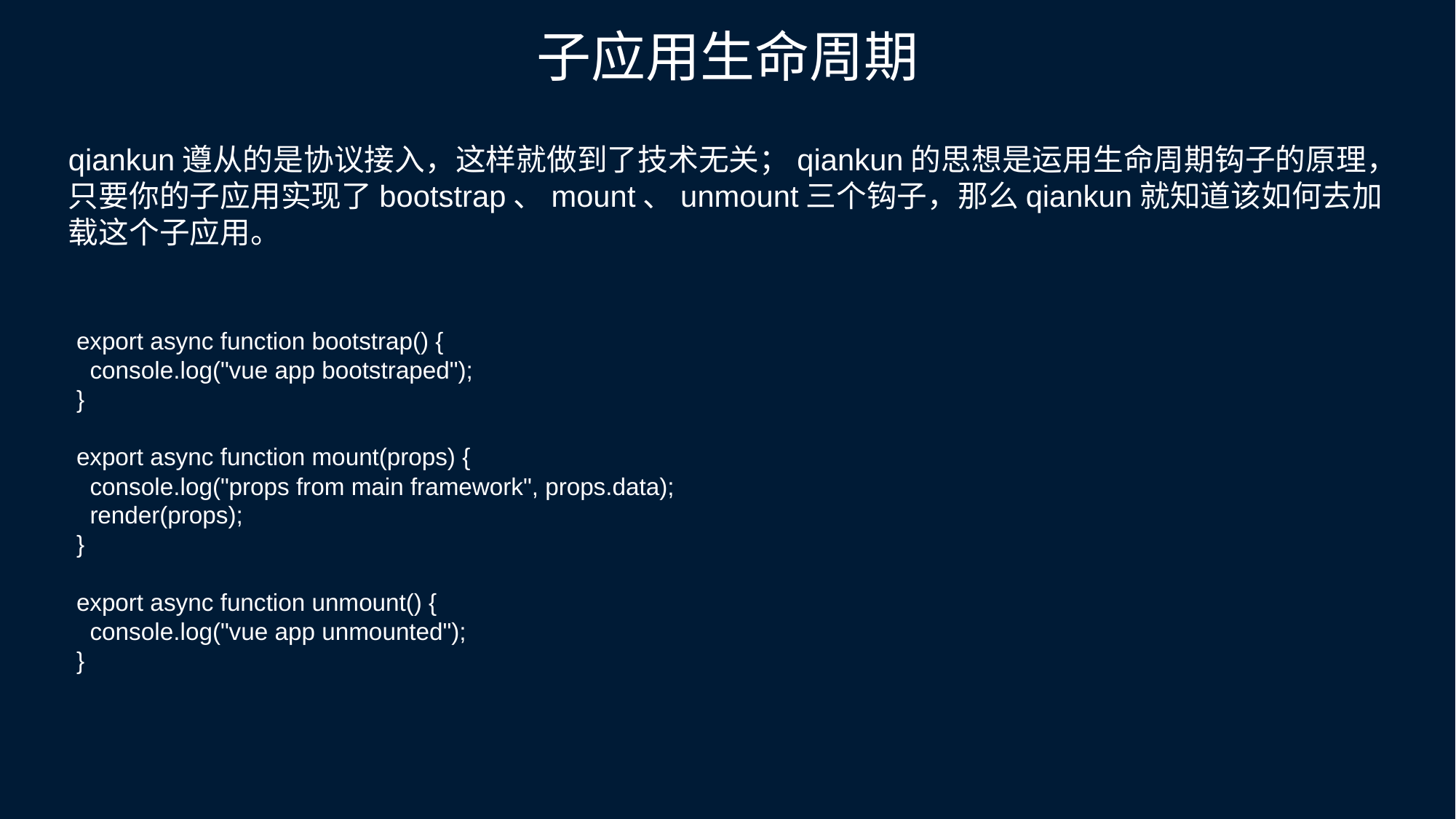

子应用生命周期
qiankun遵从的是协议接入，这样就做到了技术无关；qiankun的思想是运用生命周期钩子的原理，只要你的子应用实现了bootstrap、mount、unmount三个钩子，那么qiankun就知道该如何去加载这个子应用。
export async function bootstrap() {
  console.log("vue app bootstraped");
}

export async function mount(props) {
  console.log("props from main framework", props.data);
  render(props);
}

export async function unmount() {
  console.log("vue app unmounted");
}